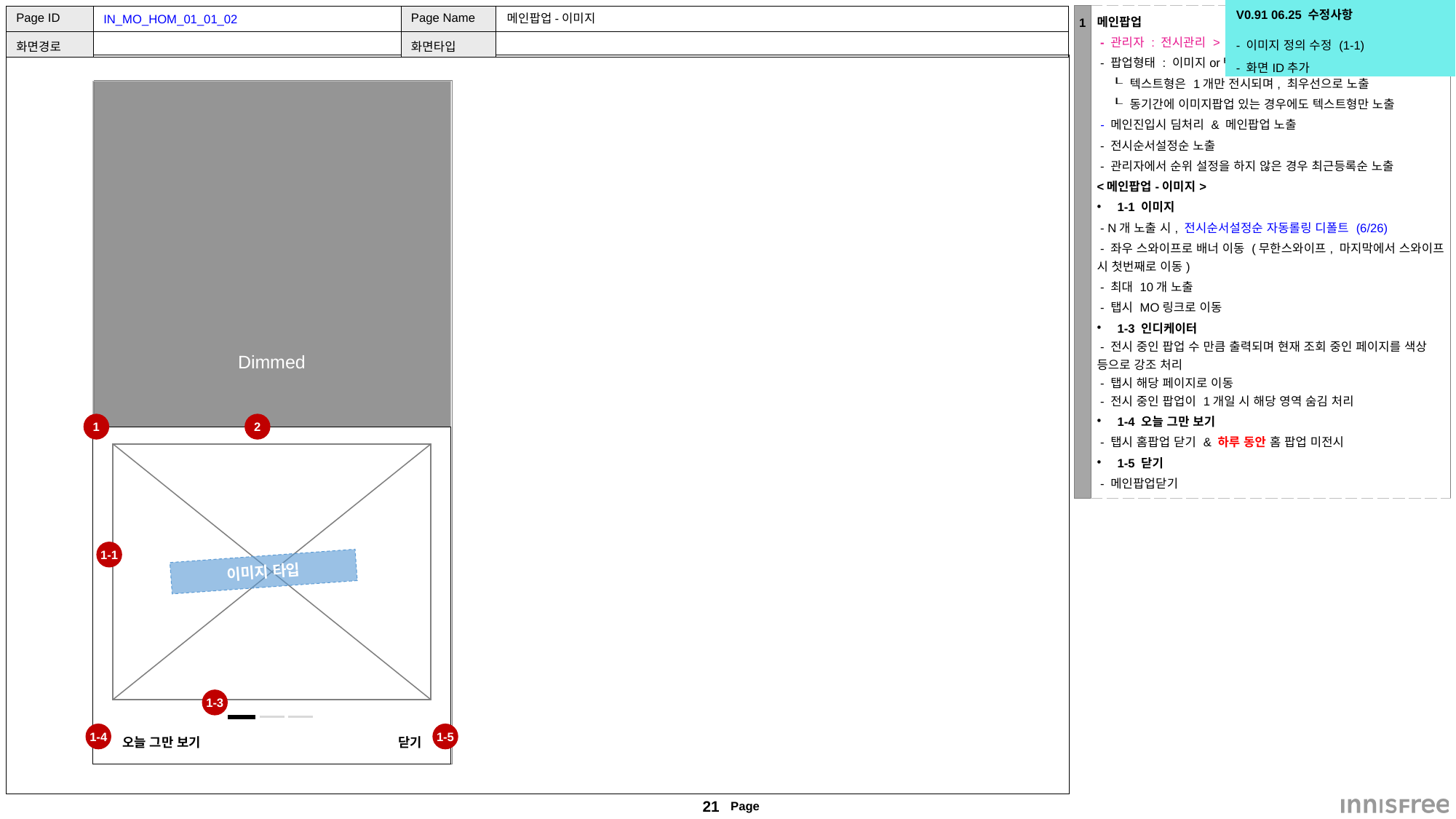

| V0.91 06.25 수정사항 |
| --- |
| - 이미지 정의 수정 (1-1) - 화면ID추가 |
| 1 | 메인팝업 - 관리자 : 전시관리 > 팝업관리 > 메인팝업 등록 - 팝업형태 : 이미지or텍스트 중 택1 ┖ 텍스트형은 1개만 전시되며, 최우선으로 노출 ┖ 동기간에 이미지팝업 있는 경우에도 텍스트형만 노출 - 메인진입시 딤처리 & 메인팝업 노출 - 전시순서설정순 노출 - 관리자에서 순위 설정을 하지 않은 경우 최근등록순 노출 <메인팝업-이미지> 1-1 이미지 - N개 노출 시, 전시순서설정순 자동롤링 디폴트 (6/26) - 좌우 스와이프로 배너 이동 (무한스와이프, 마지막에서 스와이프 시 첫번째로 이동) - 최대 10개 노출 - 탭시 MO링크로 이동 1-3 인디케이터 - 전시 중인 팝업 수 만큼 출력되며 현재 조회 중인 페이지를 색상 등으로 강조 처리 - 탭시 해당 페이지로 이동 - 전시 중인 팝업이 1개일 시 해당 영역 숨김 처리 1-4 오늘 그만 보기 - 탭시 홈팝업 닫기 & 하루 동안 홈 팝업 미전시 1-5 닫기 - 메인팝업닫기 |
| --- | --- |
IN_MO_HOM_01_01_02
# 메인팝업-이미지
Dimmed
1
2

1-1
이미지 타입
1-3
1-4
1-5
오늘 그만 보기
닫기